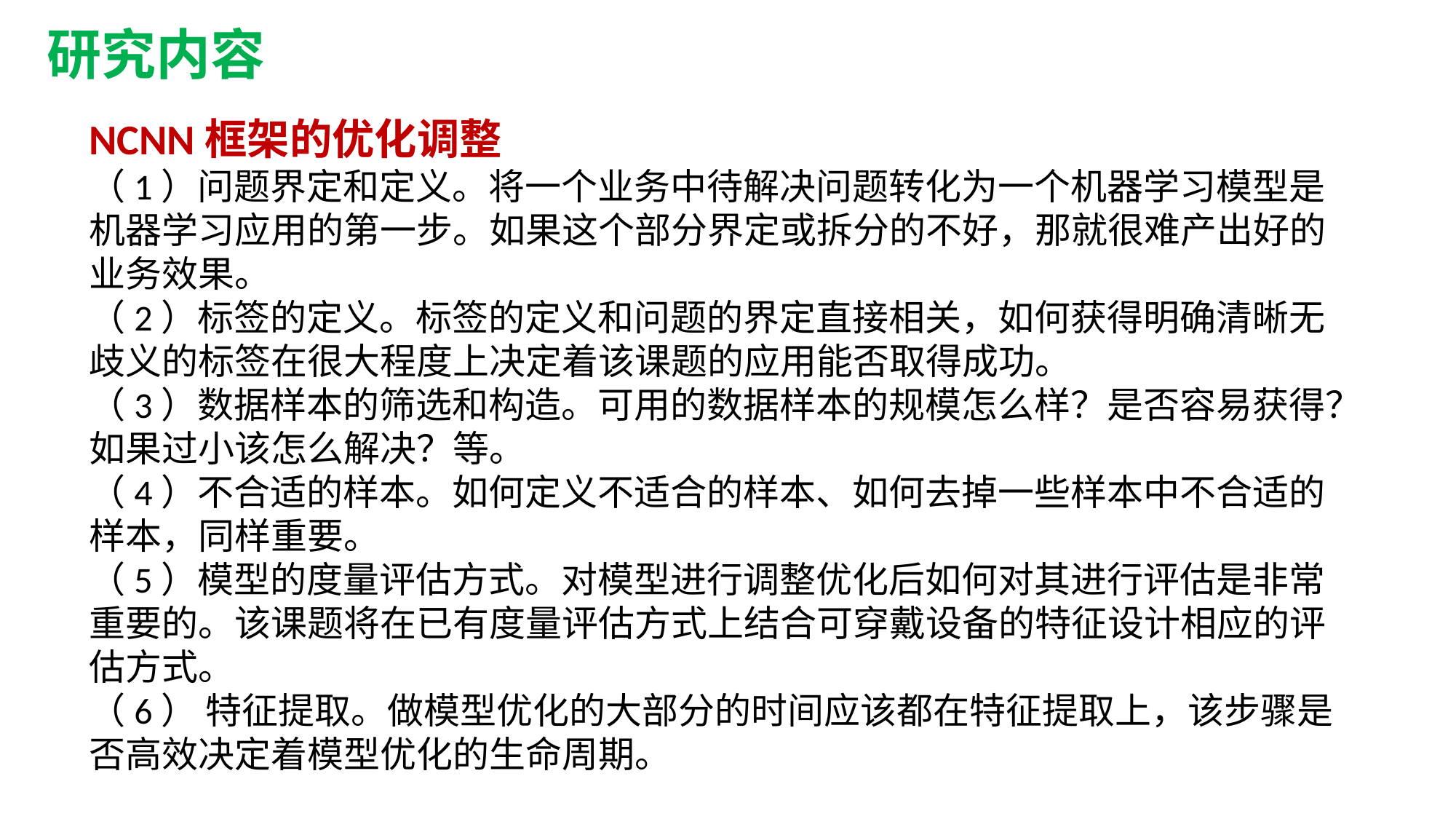

研究内容
NCNN框架的优化调整
（1）问题界定和定义。将一个业务中待解决问题转化为一个机器学习模型是机器学习应用的第一步。如果这个部分界定或拆分的不好，那就很难产出好的业务效果。
（2）标签的定义。标签的定义和问题的界定直接相关，如何获得明确清晰无歧义的标签在很大程度上决定着该课题的应用能否取得成功。
（3）数据样本的筛选和构造。可用的数据样本的规模怎么样？是否容易获得？如果过小该怎么解决？等。
（4）不合适的样本。如何定义不适合的样本、如何去掉一些样本中不合适的样本，同样重要。
（5）模型的度量评估方式。对模型进行调整优化后如何对其进行评估是非常重要的。该课题将在已有度量评估方式上结合可穿戴设备的特征设计相应的评估方式。
（6） 特征提取。做模型优化的大部分的时间应该都在特征提取上，该步骤是否高效决定着模型优化的生命周期。